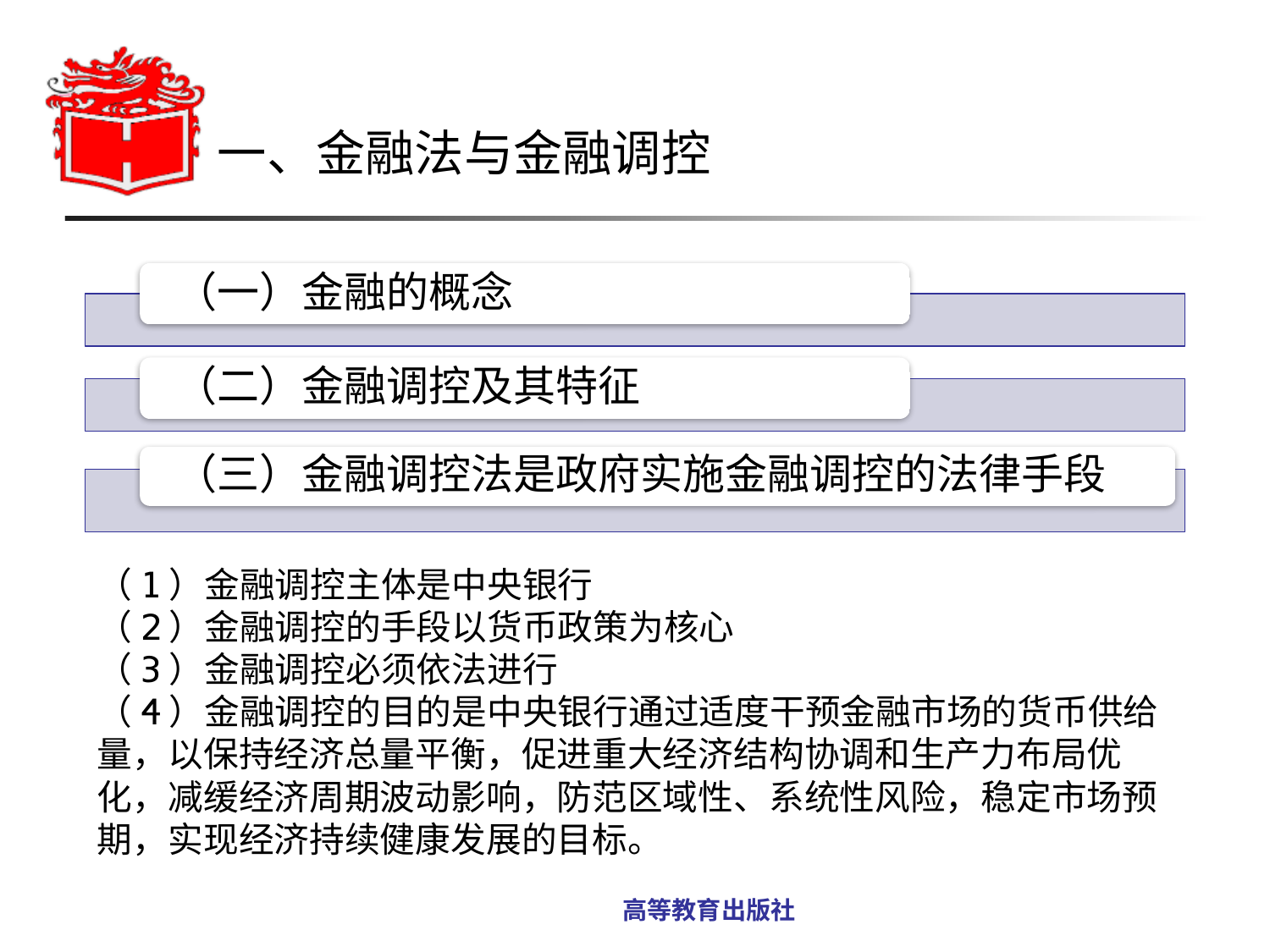

一、金融法与金融调控

（一）金融的概念
（二）金融调控及其特征
（三）金融调控法是政府实施金融调控的法律手段
（1）金融调控主体是中央银行
（2）金融调控的手段以货币政策为核心
（3）金融调控必须依法进行
（4）金融调控的目的是中央银行通过适度干预金融市场的货币供给量，以保持经济总量平衡，促进重大经济结构协调和生产力布局优化，减缓经济周期波动影响，防范区域性、系统性风险，稳定市场预期，实现经济持续健康发展的目标。

高等教育出版社